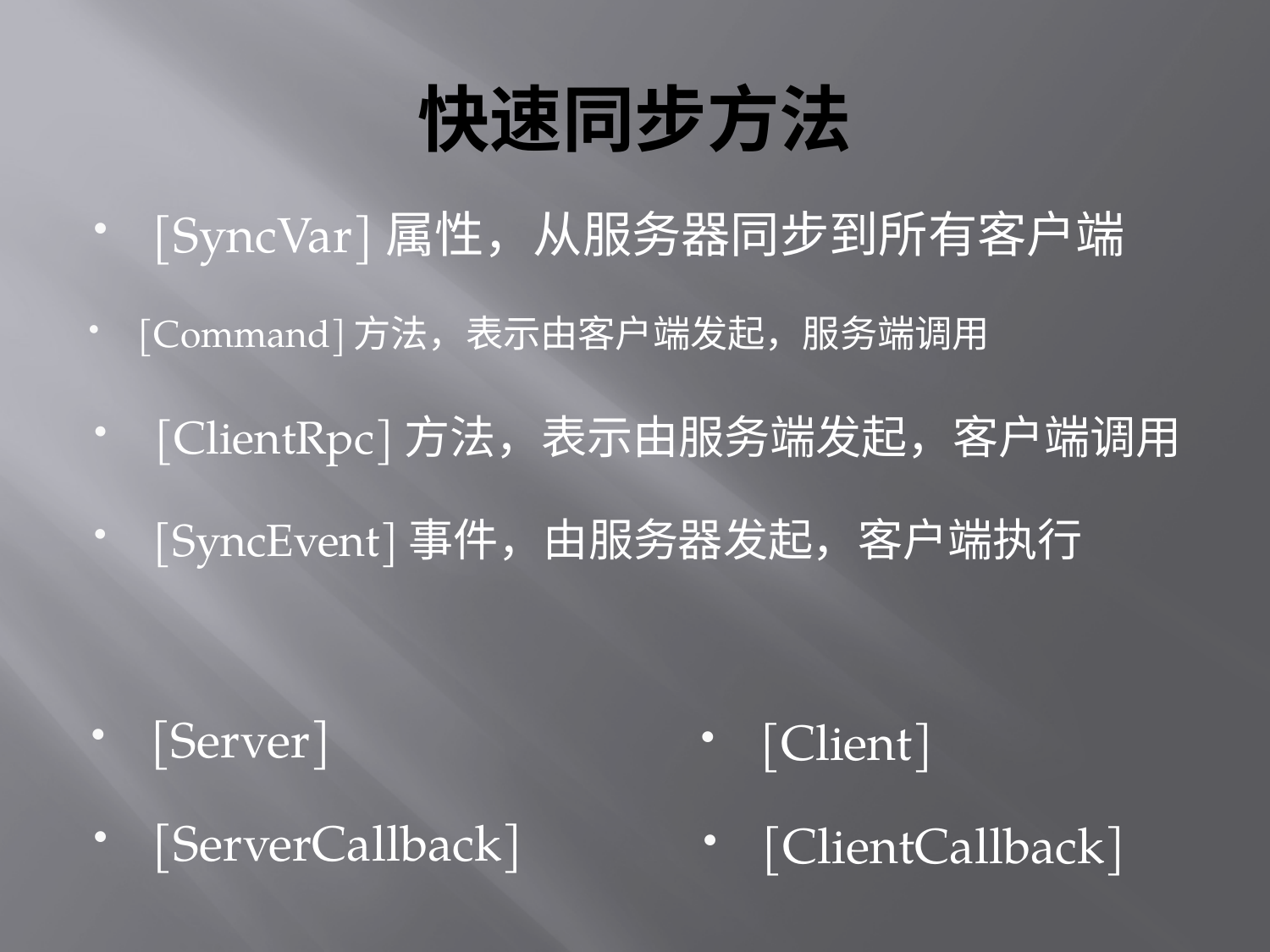

# 快速同步方法
[SyncVar]属性，从服务器同步到所有客户端
[Command]方法，表示由客户端发起，服务端调用
[ClientRpc]方法，表示由服务端发起，客户端调用
[SyncEvent]事件，由服务器发起，客户端执行
[Server]
[Client]
[ServerCallback]
[ClientCallback]